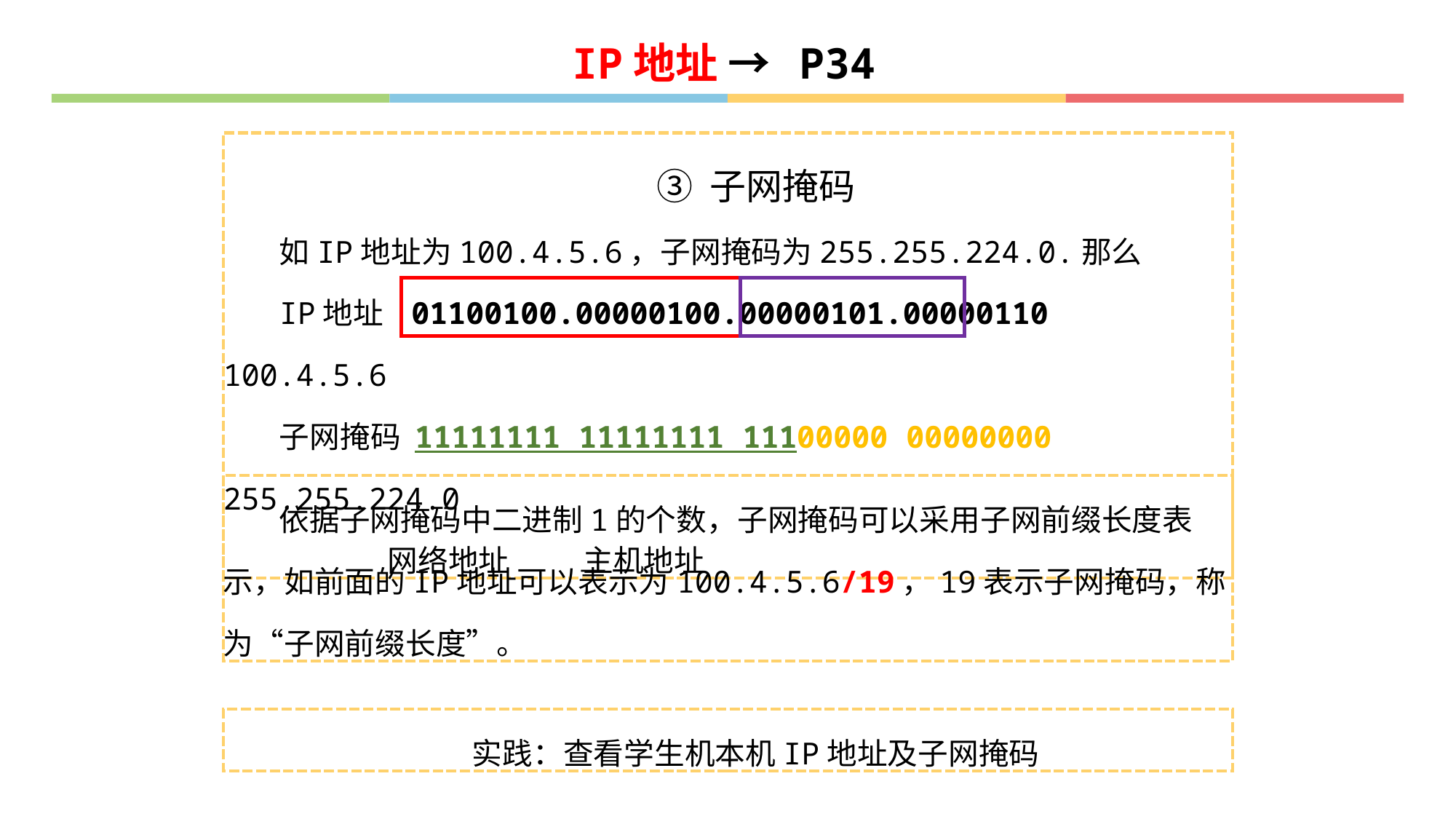

IP地址 →  P34
③ 子网掩码
如IP地址为100.4.5.6，子网掩码为255.255.224.0.那么
IP地址   01100100.00000100.00000101.00000110       100.4.5.6
子网掩码 11111111 11111111 11100000 00000000     255.255.224.0
               网络地址           主机地址

依据子网掩码中二进制1的个数，子网掩码可以采用子网前缀长度表示，如前面的IP地址可以表示为100.4.5.6/19，19表示子网掩码，称为“子网前缀长度”。
实践：查看学生机本机IP地址及子网掩码